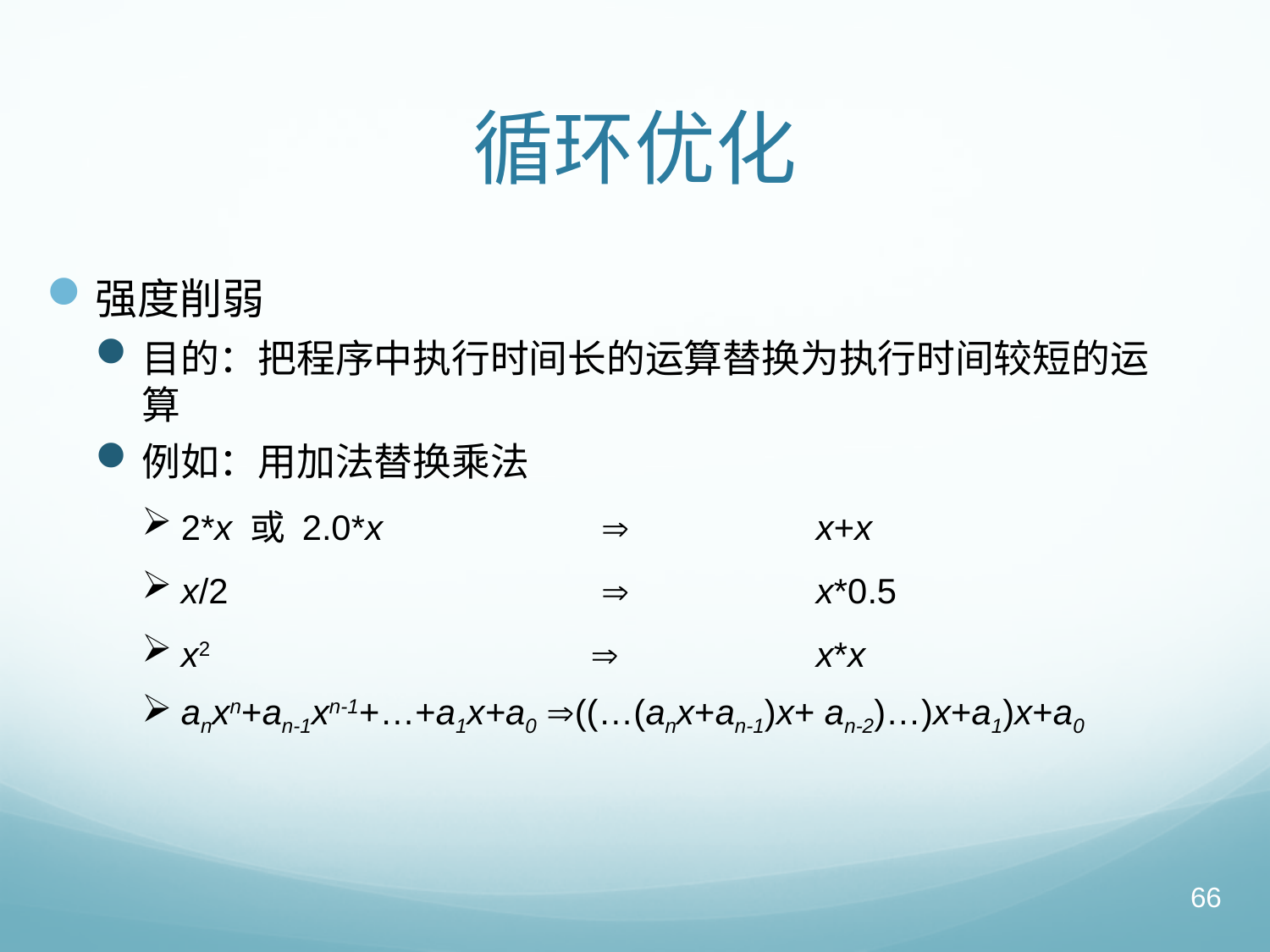

# 循环优化
强度削弱
目的：把程序中执行时间长的运算替换为执行时间较短的运算
例如：用加法替换乘法
2*x 或 2.0*x		    ⇒ 		x+x
x/2			    ⇒ 		x*0.5
x2			     ⇒ 		x*x
anxn+an-1xn-1+…+a1x+a0 ⇒((…(anx+an-1)x+ an-2)…)x+a1)x+a0

66